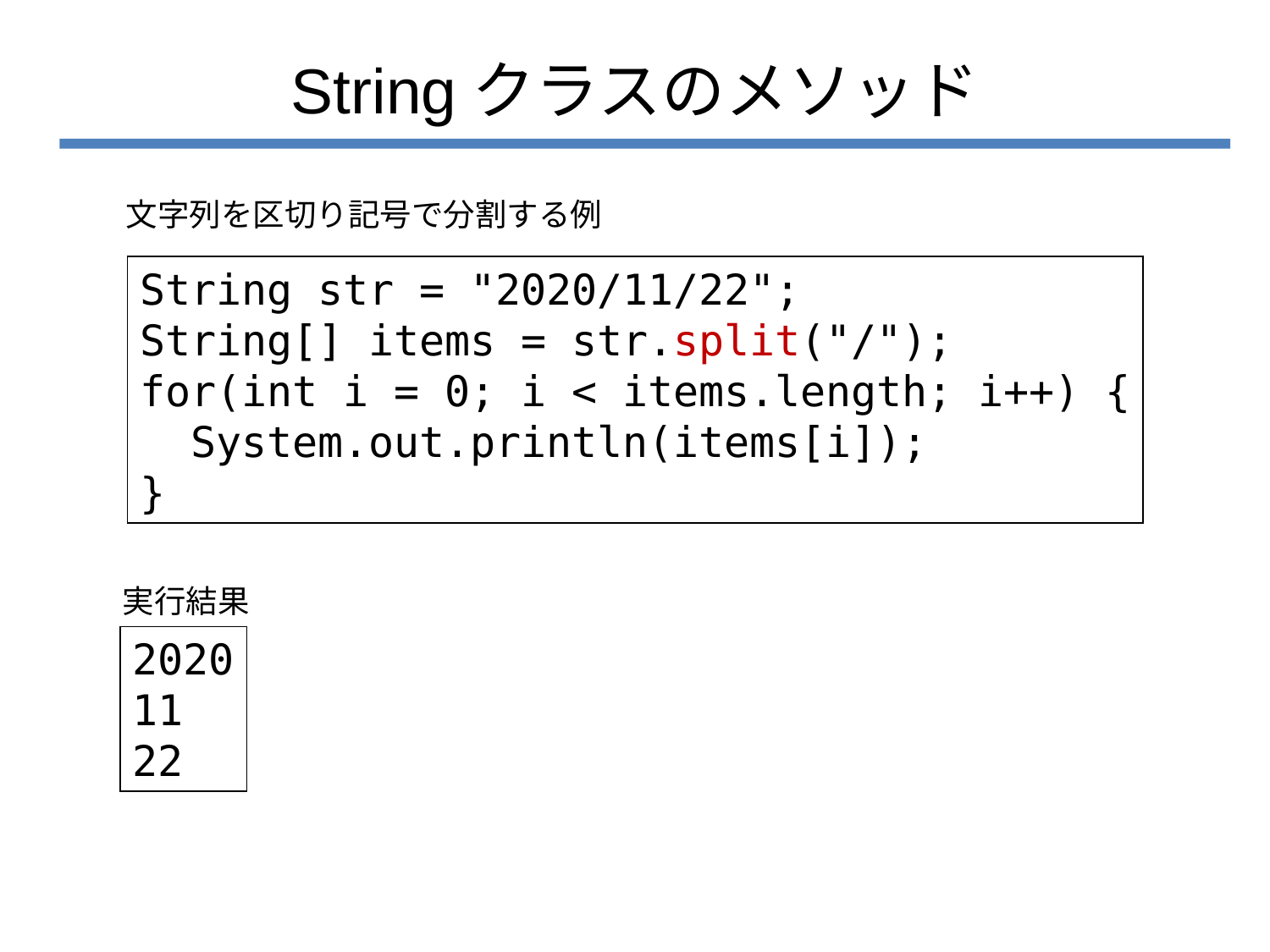

# Stringクラスのメソッド
文字列を区切り記号で分割する例
String str = "2020/11/22";
String[] items = str.split("/");
for(int i = 0; i < items.length; i++) {
  System.out.println(items[i]);
}
実行結果
2020
11
22